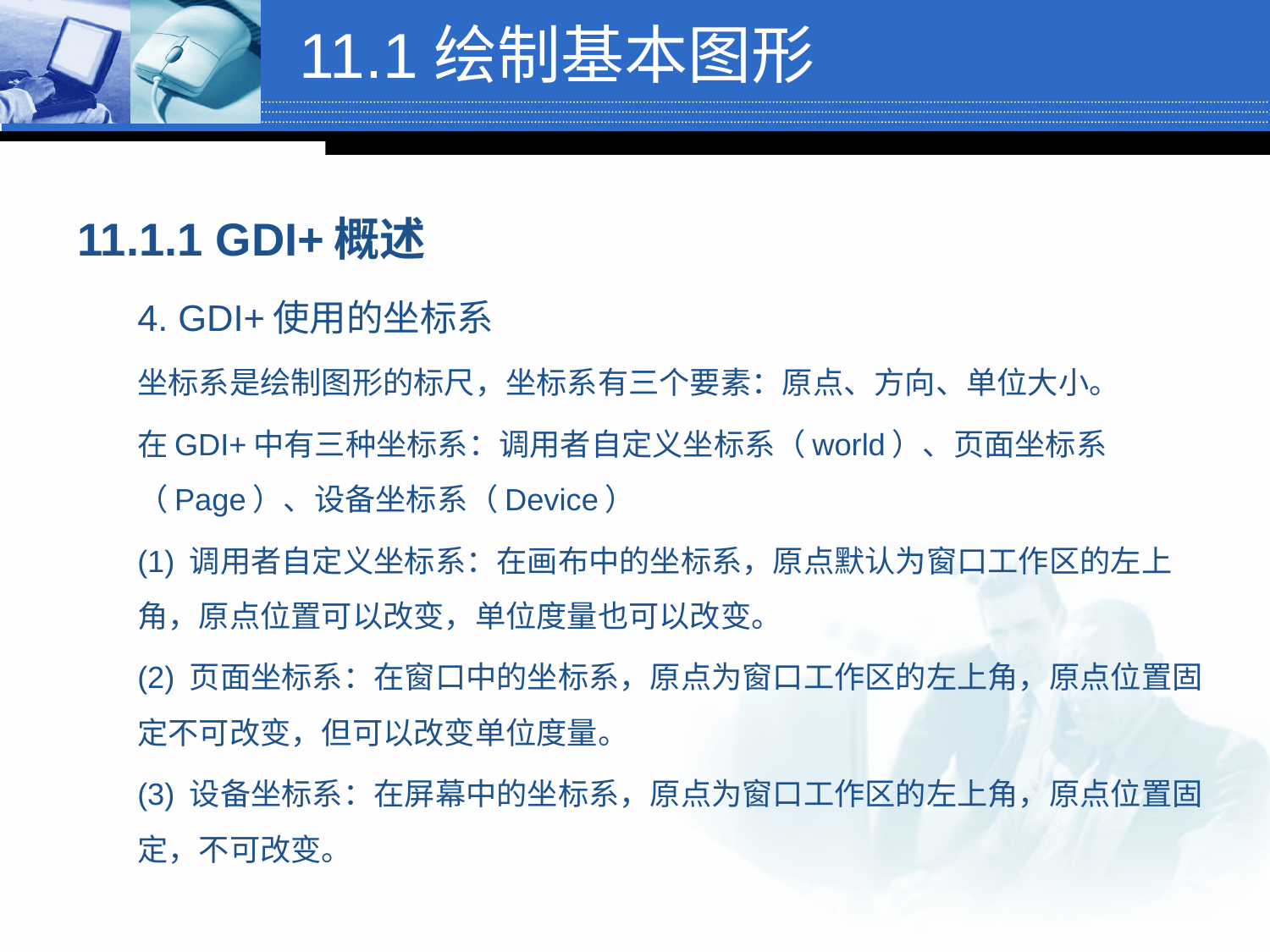

# 11.1绘制基本图形
11.1.1 GDI+概述
4. GDI+使用的坐标系
坐标系是绘制图形的标尺，坐标系有三个要素：原点、方向、单位大小。
在GDI+中有三种坐标系：调用者自定义坐标系（world）、页面坐标系（Page）、设备坐标系（Device）
(1) 调用者自定义坐标系：在画布中的坐标系，原点默认为窗口工作区的左上角，原点位置可以改变，单位度量也可以改变。
(2) 页面坐标系：在窗口中的坐标系，原点为窗口工作区的左上角，原点位置固定不可改变，但可以改变单位度量。
(3) 设备坐标系：在屏幕中的坐标系，原点为窗口工作区的左上角，原点位置固定，不可改变。